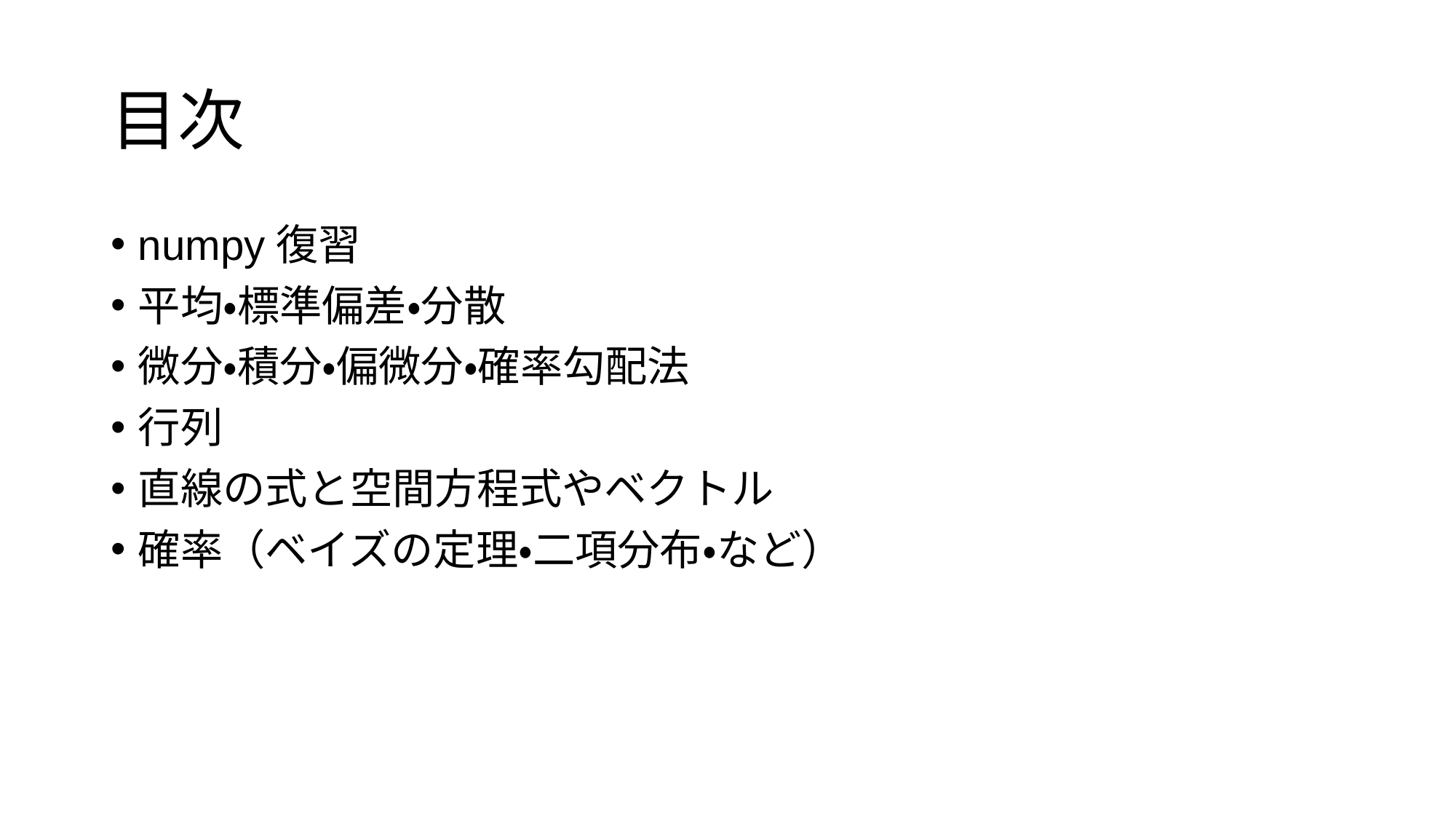

# 目次
numpy復習
平均・標準偏差・分散
微分・積分・偏微分・確率勾配法
行列
直線の式と空間方程式やベクトル
確率（ベイズの定理・二項分布・など）